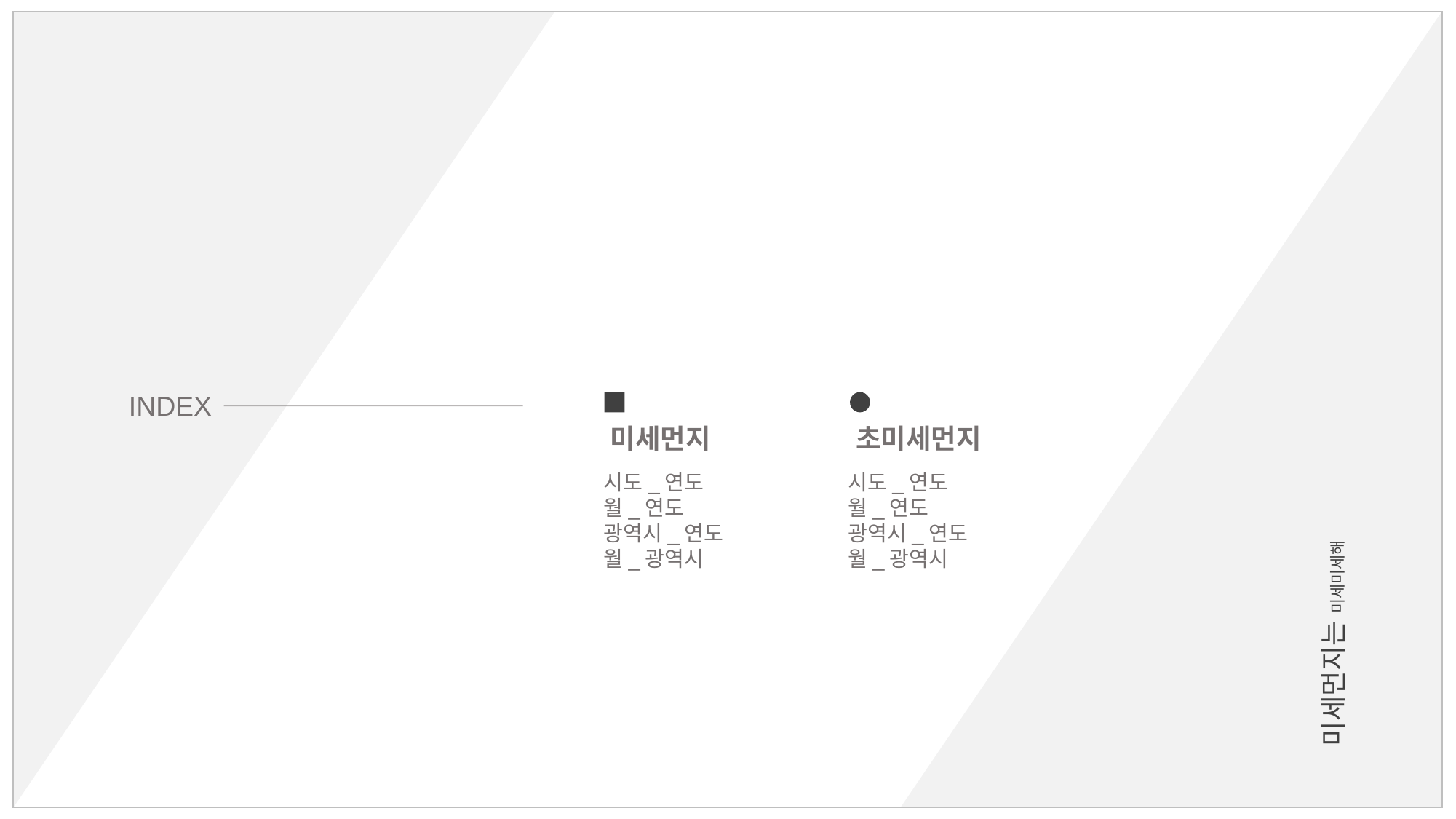

INDEX

미세먼지
초미세먼지
시도_연도
월_연도
광역시_연도
월_광역시
시도_연도
월_연도
광역시_연도
월_광역시
미세먼지는 미세미세해